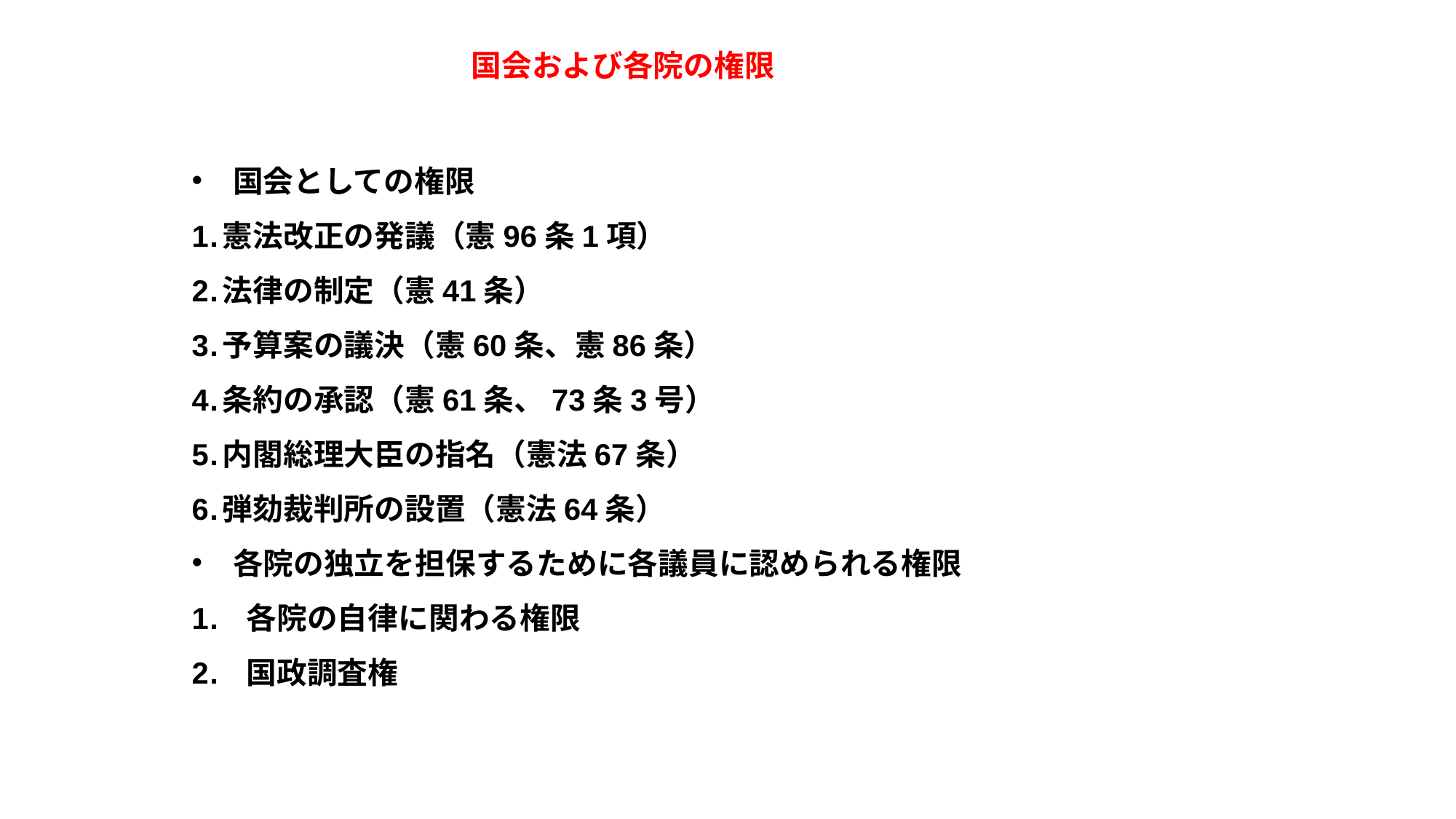

国会および各院の権限
国会としての権限
憲法改正の発議（憲96条1項）
法律の制定（憲41条）
予算案の議決（憲60条、憲86条）
条約の承認（憲61条、73条3号）
内閣総理大臣の指名（憲法67条）
弾劾裁判所の設置（憲法64条）
各院の独立を担保するために各議員に認められる権限
各院の自律に関わる権限
国政調査権